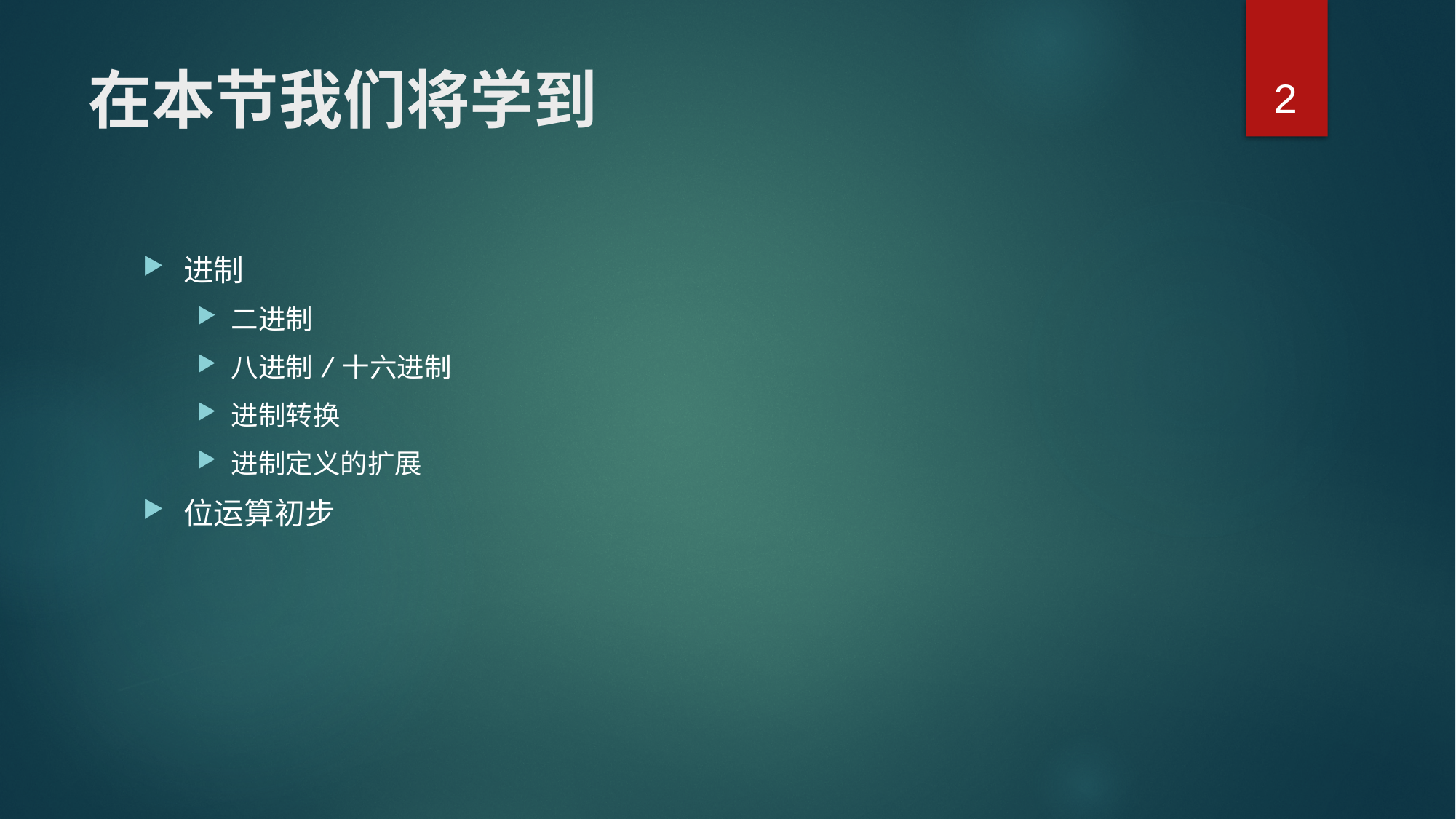

2
# 在本节我们将学到
进制
二进制
八进制/十六进制
进制转换
进制定义的扩展
位运算初步